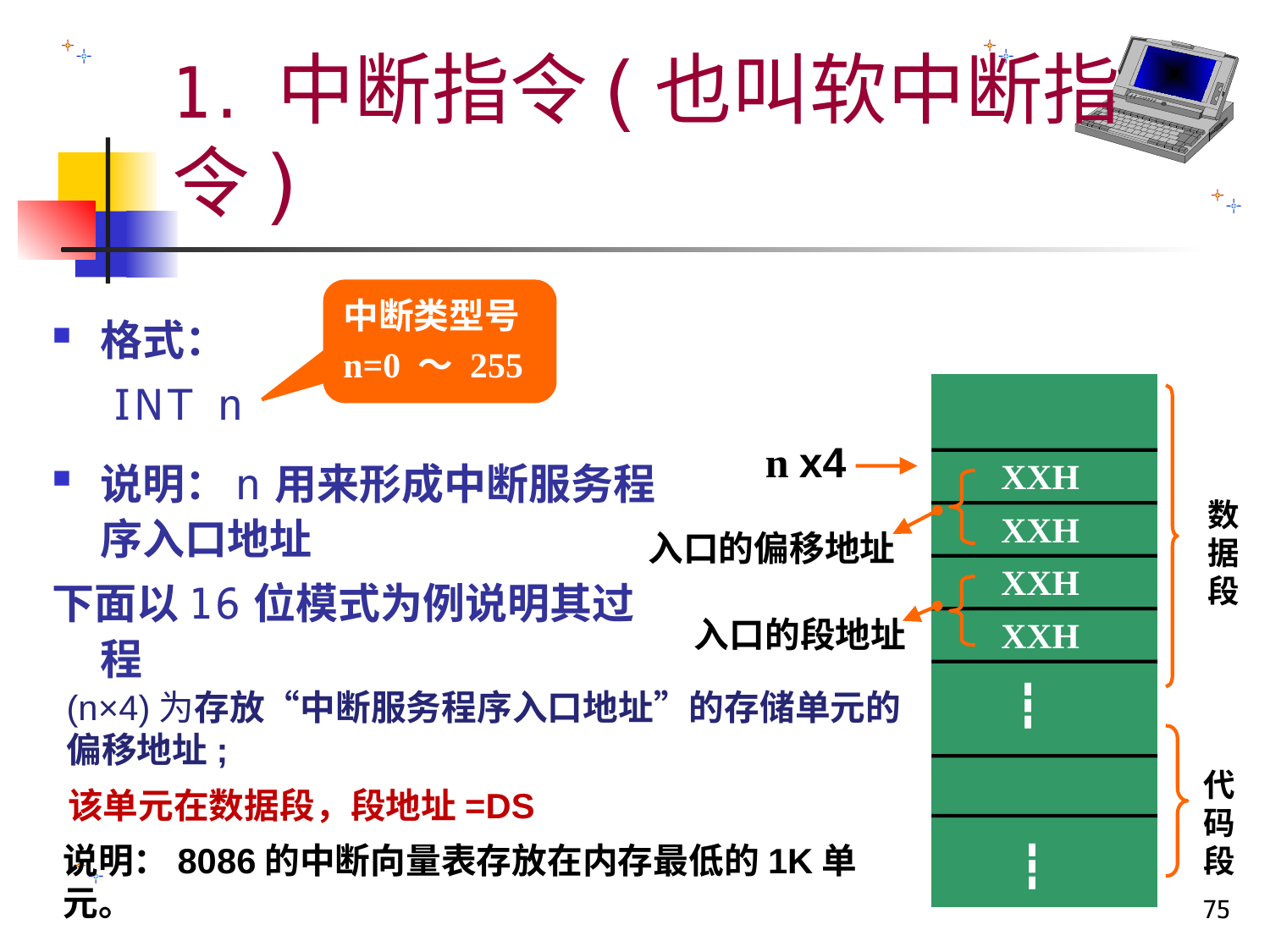

# 1. 中断指令(也叫软中断指令)
中断类型号
n=0 〜 255
格式：
     INT  n
说明：n用来形成中断服务程序入口地址
下面以16位模式为例说明其过程

n х4
XXH

数据段
XXH

入口的偏移地址
XXH

入口的段地址
XXH

┇
(n×4)为存放“中断服务程序入口地址”的存储单元的偏移地址;

代码段
该单元在数据段，段地址=DS

说明：8086的中断向量表存放在内存最低的1K单元。
┇
75